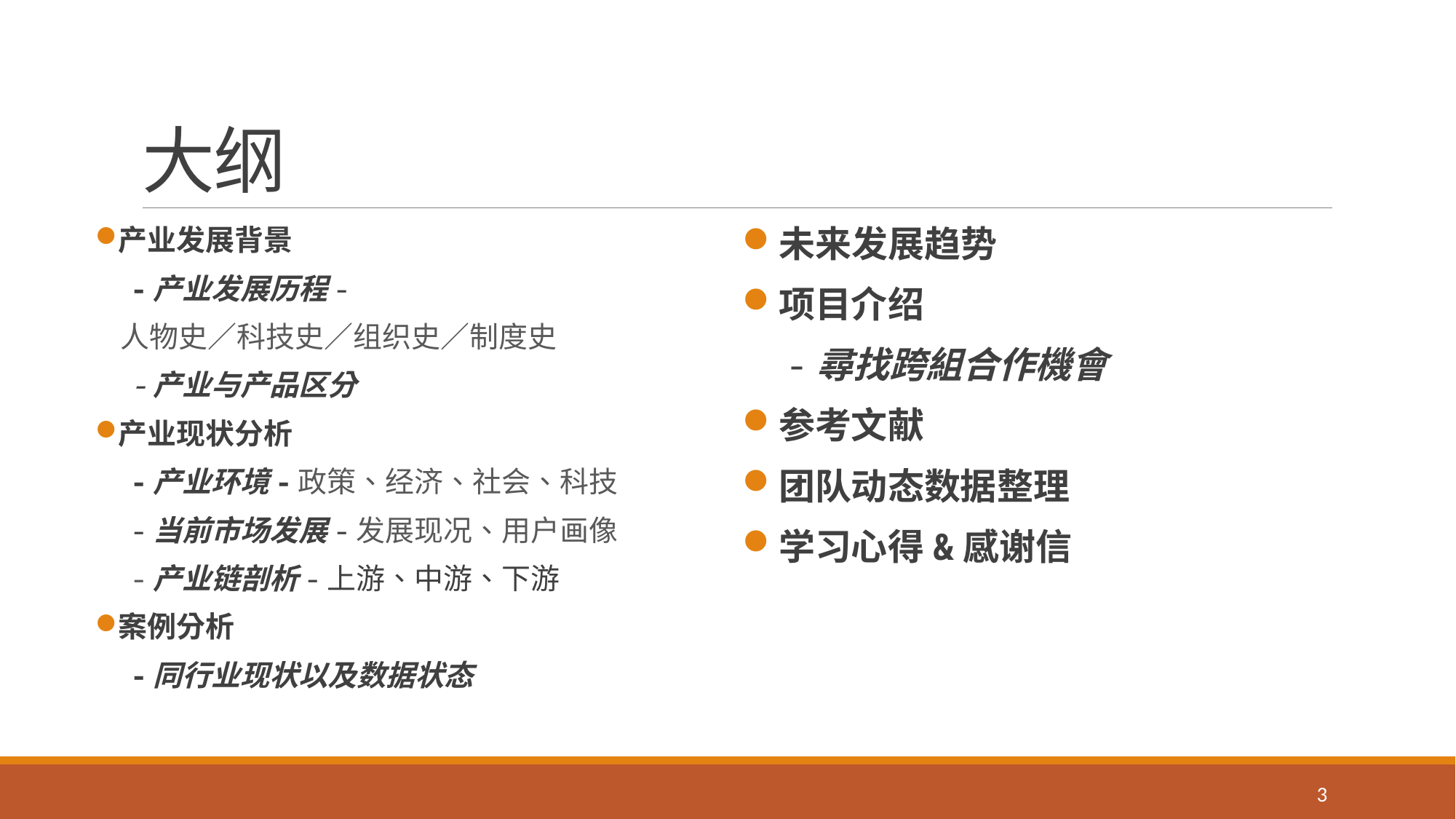

# 大纲
产业发展背景
  -产业发展历程-
   人物史／科技史／组织史／制度史
  -产业与产品区分
产业现状分析
  -产业环境-政策、经济、社会、科技
  -当前市场发展-发展现况、用户画像
  -产业链剖析-上游、中游、下游
案例分析
  -同行业现状以及数据状态

未来发展趋势
项目介绍
  -尋找跨組合作機會
参考文献
团队动态数据整理
学习心得&感谢信

3